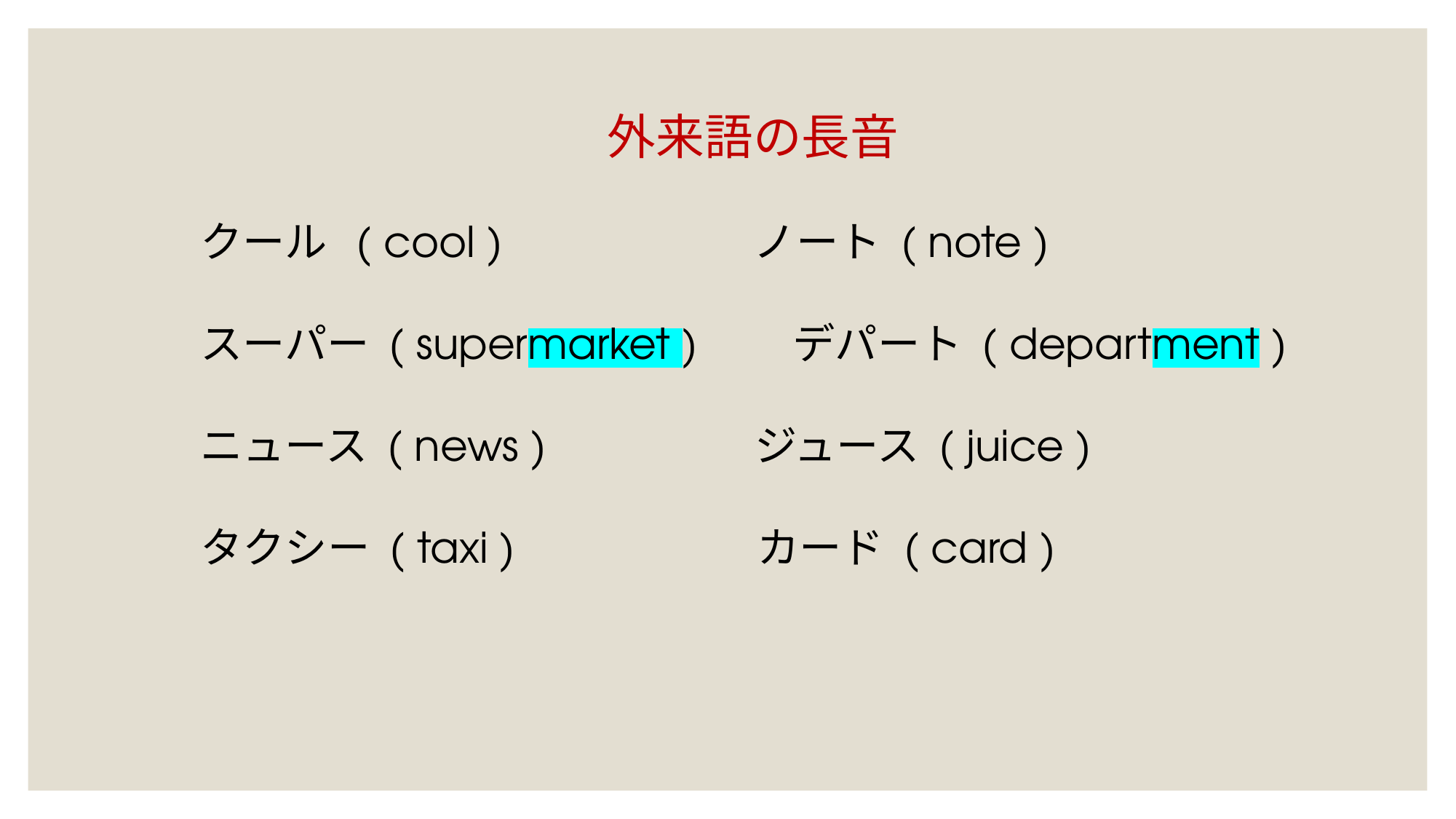

外来語の長音

クール  ( cool )　　　            ノート ( note )

スーパー ( supermarket )　　デパート ( department )

ニュース ( news )　　            ジュース ( juice )

タクシー ( taxi )　　           　カード ( card )